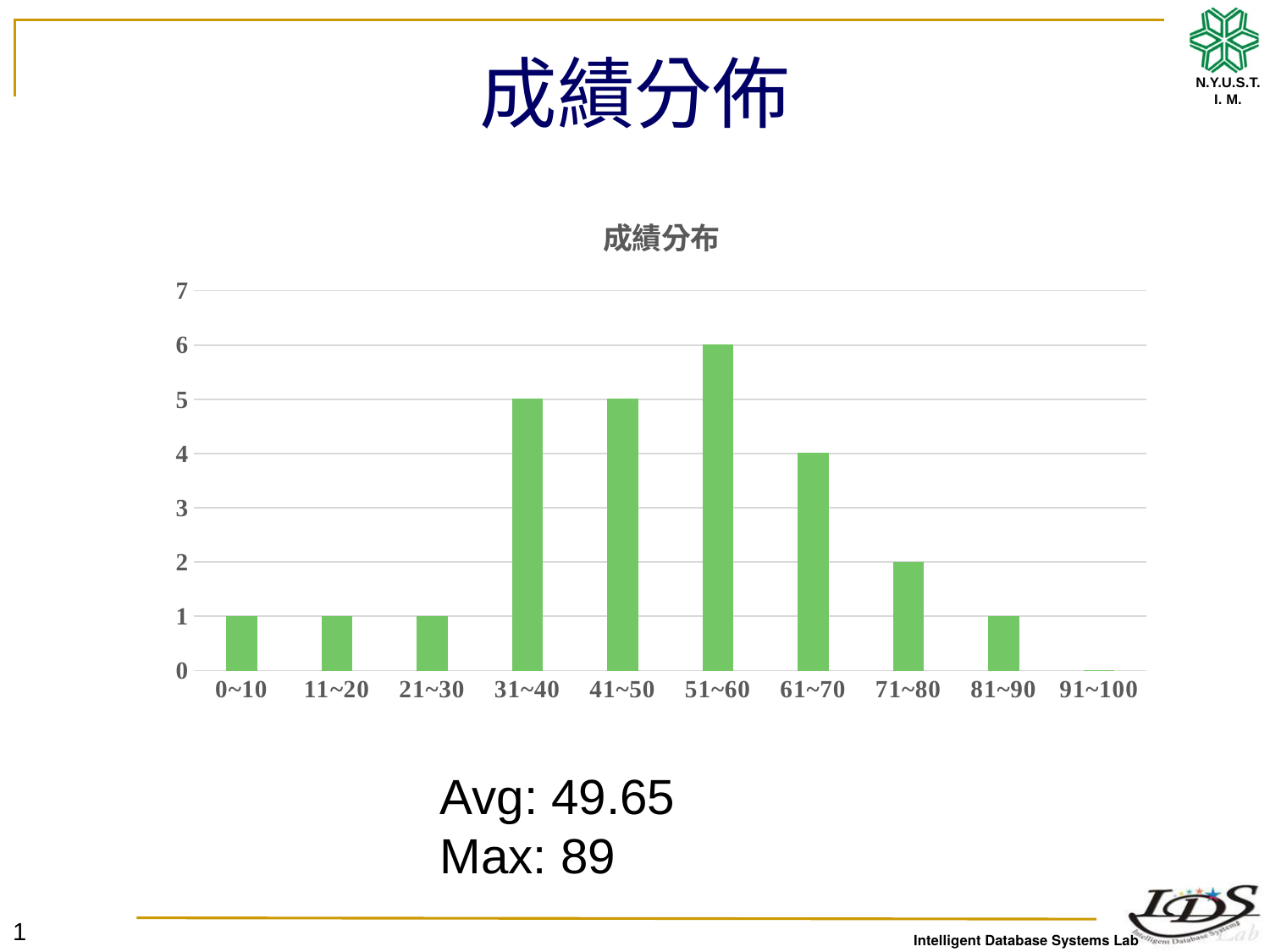

# 成績分佈

### Chart: 成績分布

| Category |  |
|---|---|
| 0~10 | 1.0 |
| 11~20 | 1.0 |
| 21~30 | 1.0 |
| 31~40 | 5.0 |
| 41~50 | 5.0 |
| 51~60 | 6.0 |
| 61~70 | 4.0 |
| 71~80 | 2.0 |
| 81~90 | 1.0 |
| 91~100 | 0.0 |
Avg: 49.65
Max: 89
1